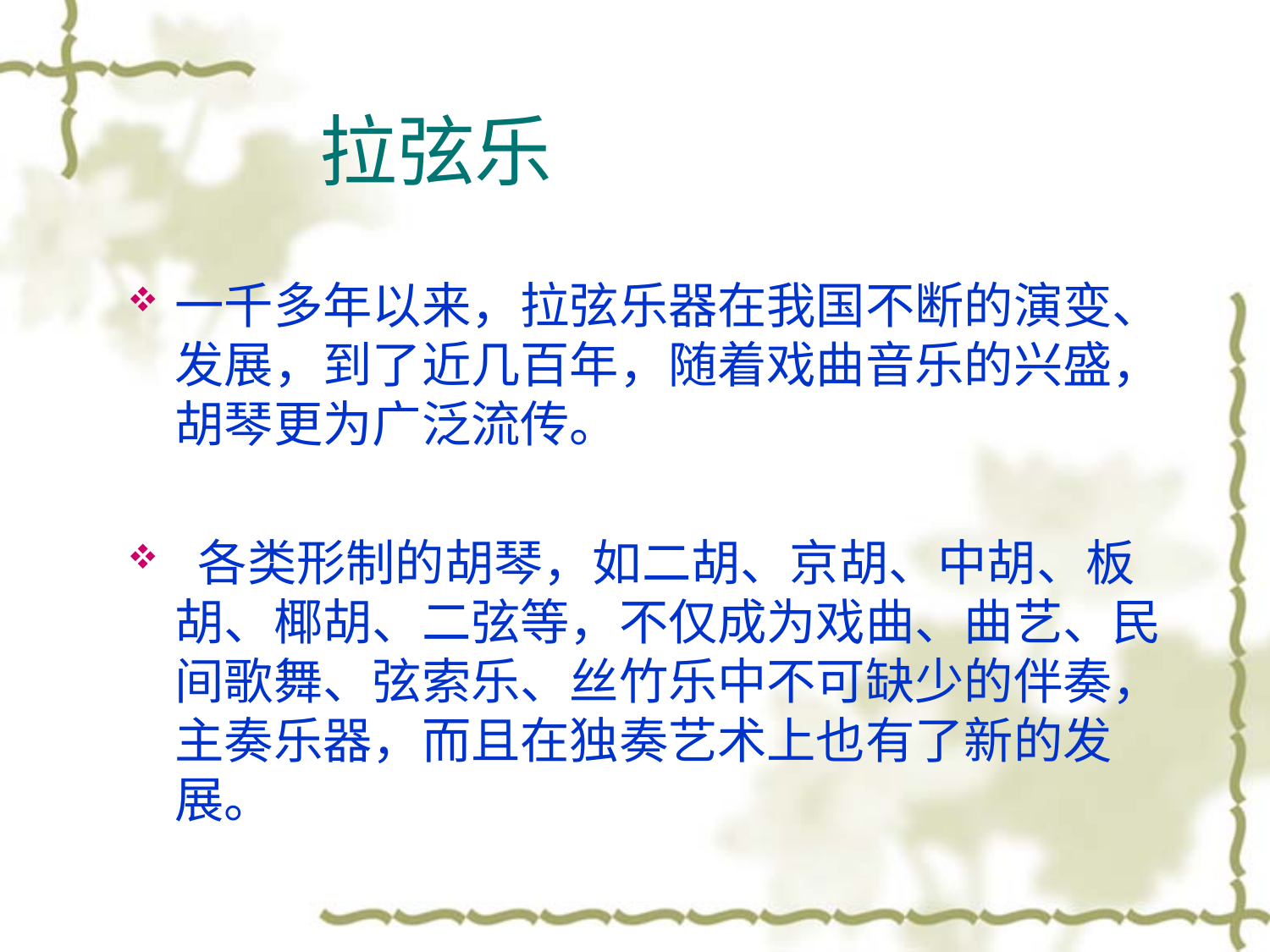

拉弦乐

一千多年以来，拉弦乐器在我国不断的演变、发展，到了近几百年，随着戏曲音乐的兴盛，胡琴更为广泛流传。

 各类形制的胡琴，如二胡、京胡、中胡、板胡、椰胡、二弦等，不仅成为戏曲、曲艺、民间歌舞、弦索乐、丝竹乐中不可缺少的伴奏，主奏乐器，而且在独奏艺术上也有了新的发展。